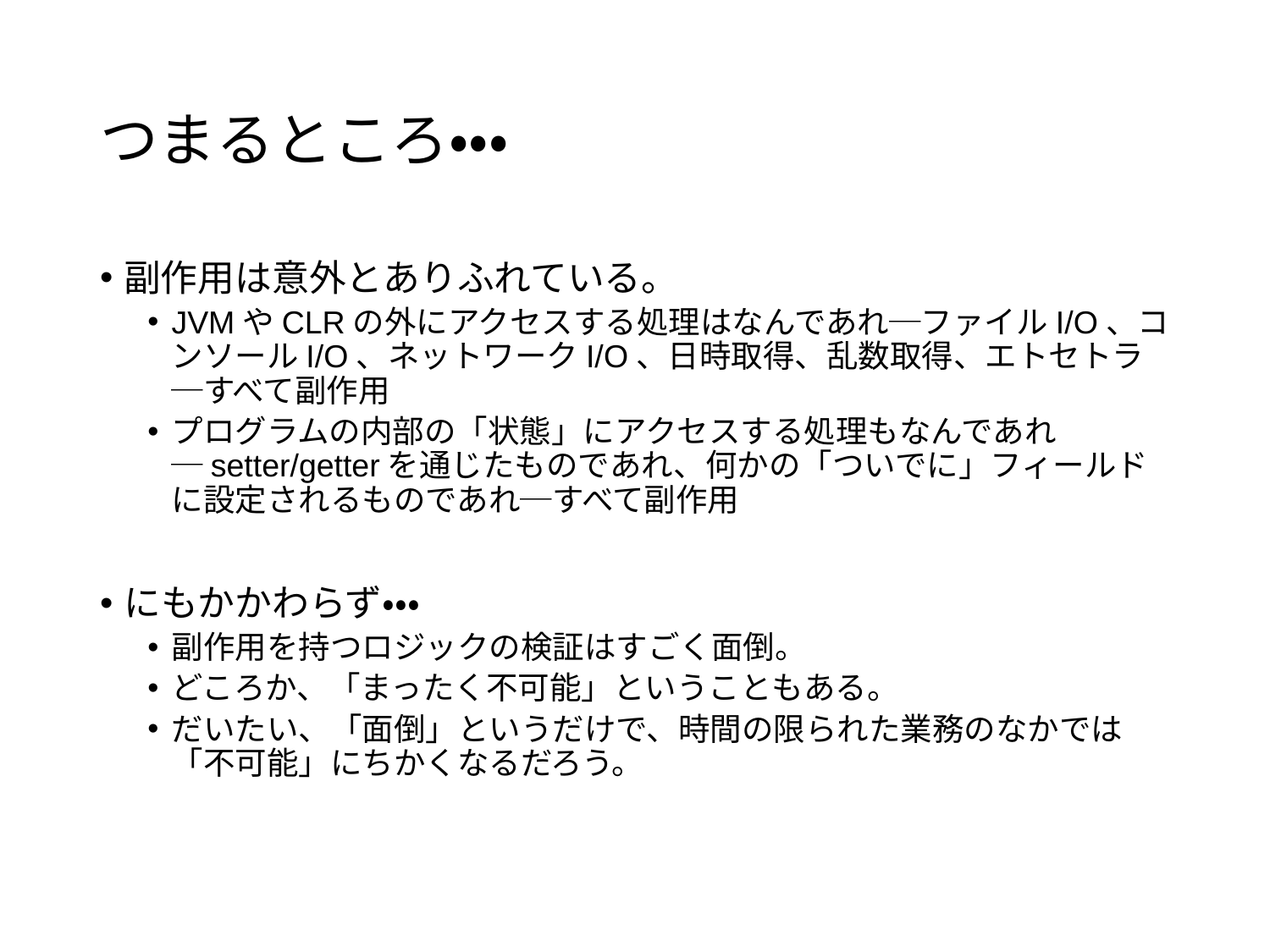

# つまるところ・・・
副作用は意外とありふれている。
JVMやCLRの外にアクセスする処理はなんであれ─ファイルI/O、コンソールI/O、ネットワークI/O、日時取得、乱数取得、エトセトラ─すべて副作用
プログラムの内部の「状態」にアクセスする処理もなんであれ─setter/getterを通じたものであれ、何かの「ついでに」フィールドに設定されるものであれ─すべて副作用

にもかかわらず・・・
副作用を持つロジックの検証はすごく面倒。
どころか、「まったく不可能」ということもある。
だいたい、「面倒」というだけで、時間の限られた業務のなかでは「不可能」にちかくなるだろう。